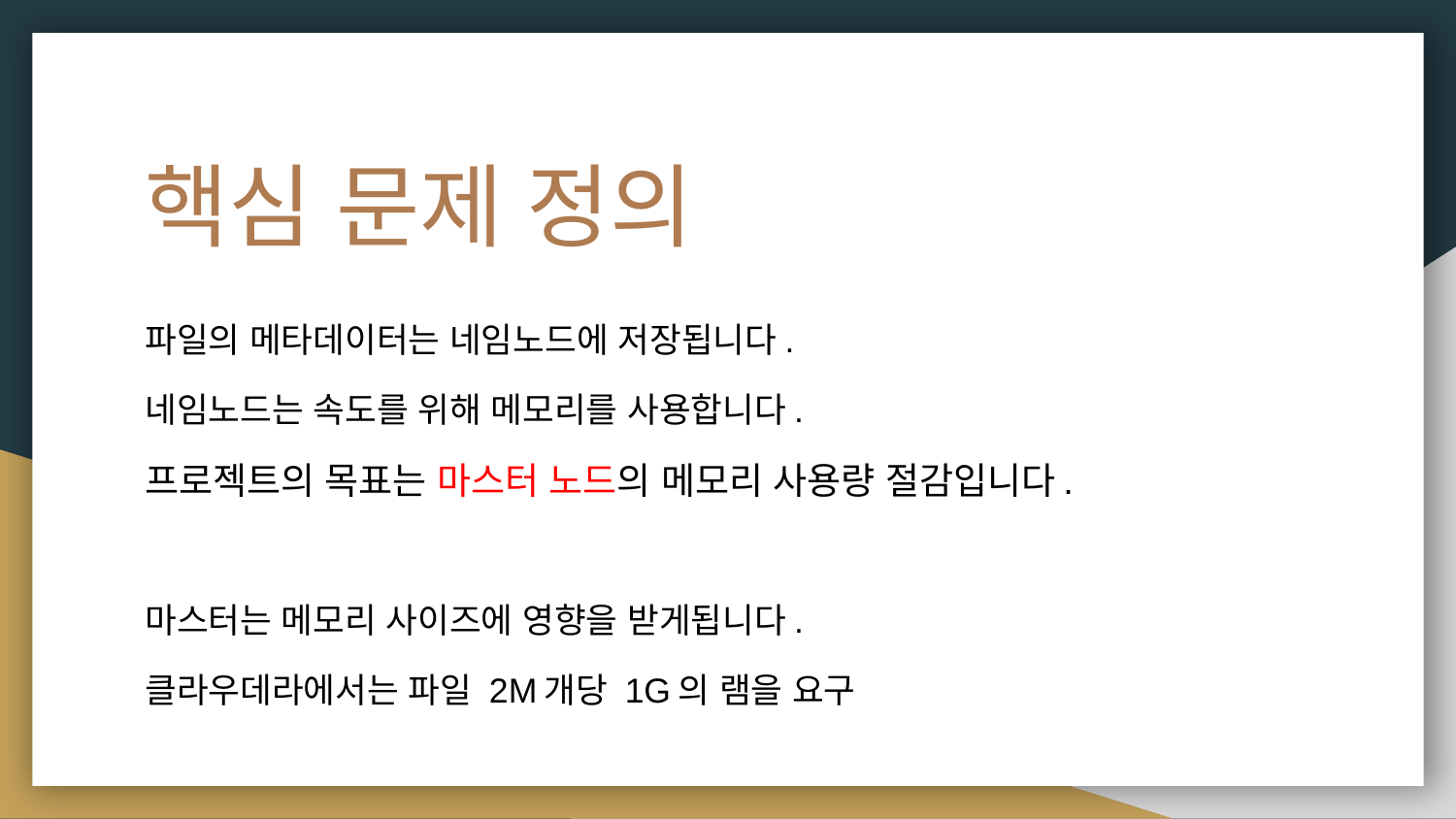

# 핵심 문제 정의
파일의 메타데이터는 네임노드에 저장됩니다.
네임노드는 속도를 위해 메모리를 사용합니다.
프로젝트의 목표는 마스터 노드의 메모리 사용량 절감입니다.

마스터는 메모리 사이즈에 영향을 받게됩니다.
클라우데라에서는 파일 2M개당 1G의 램을 요구